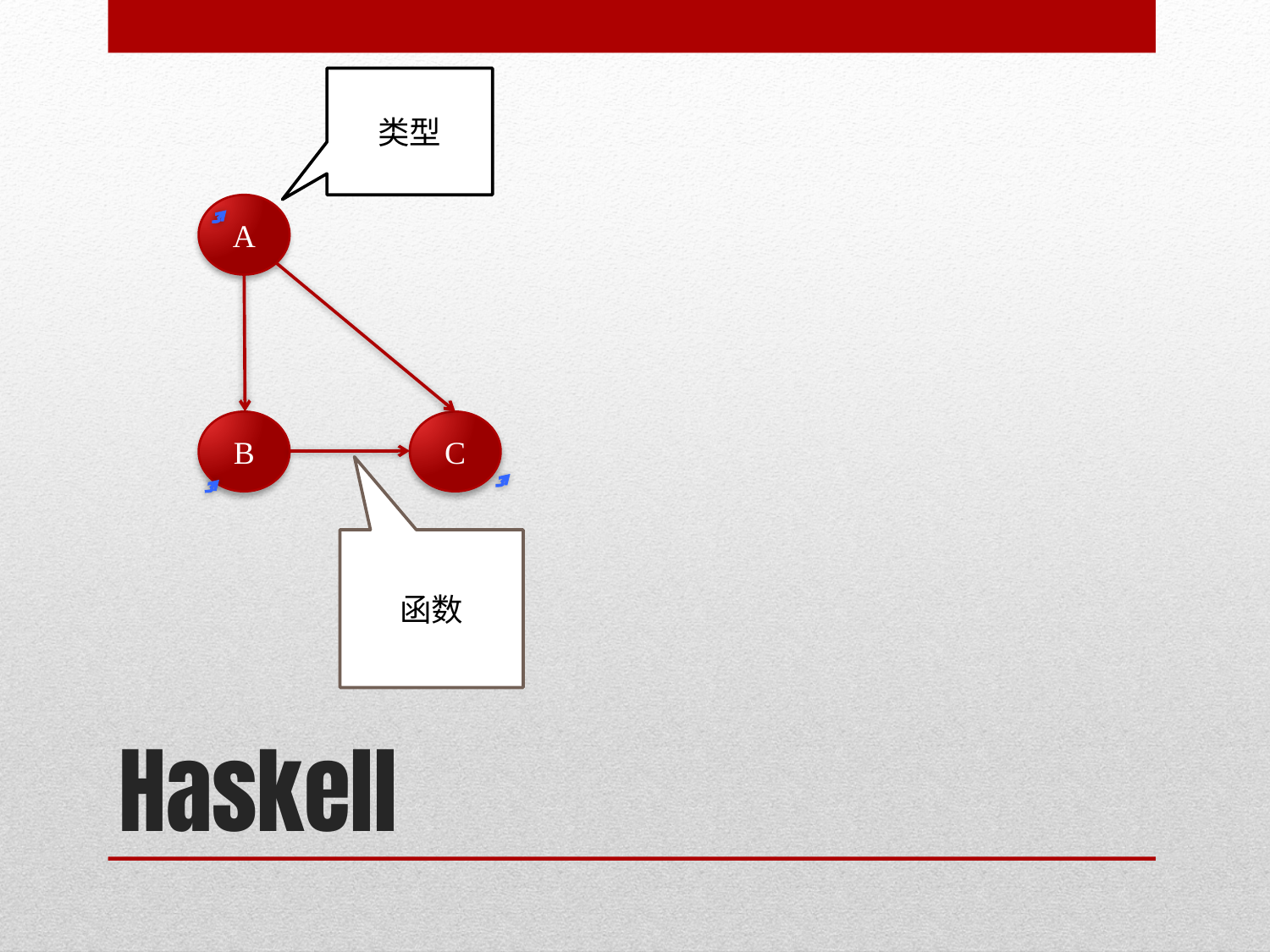

类型

A
B
C
函数
# Haskell